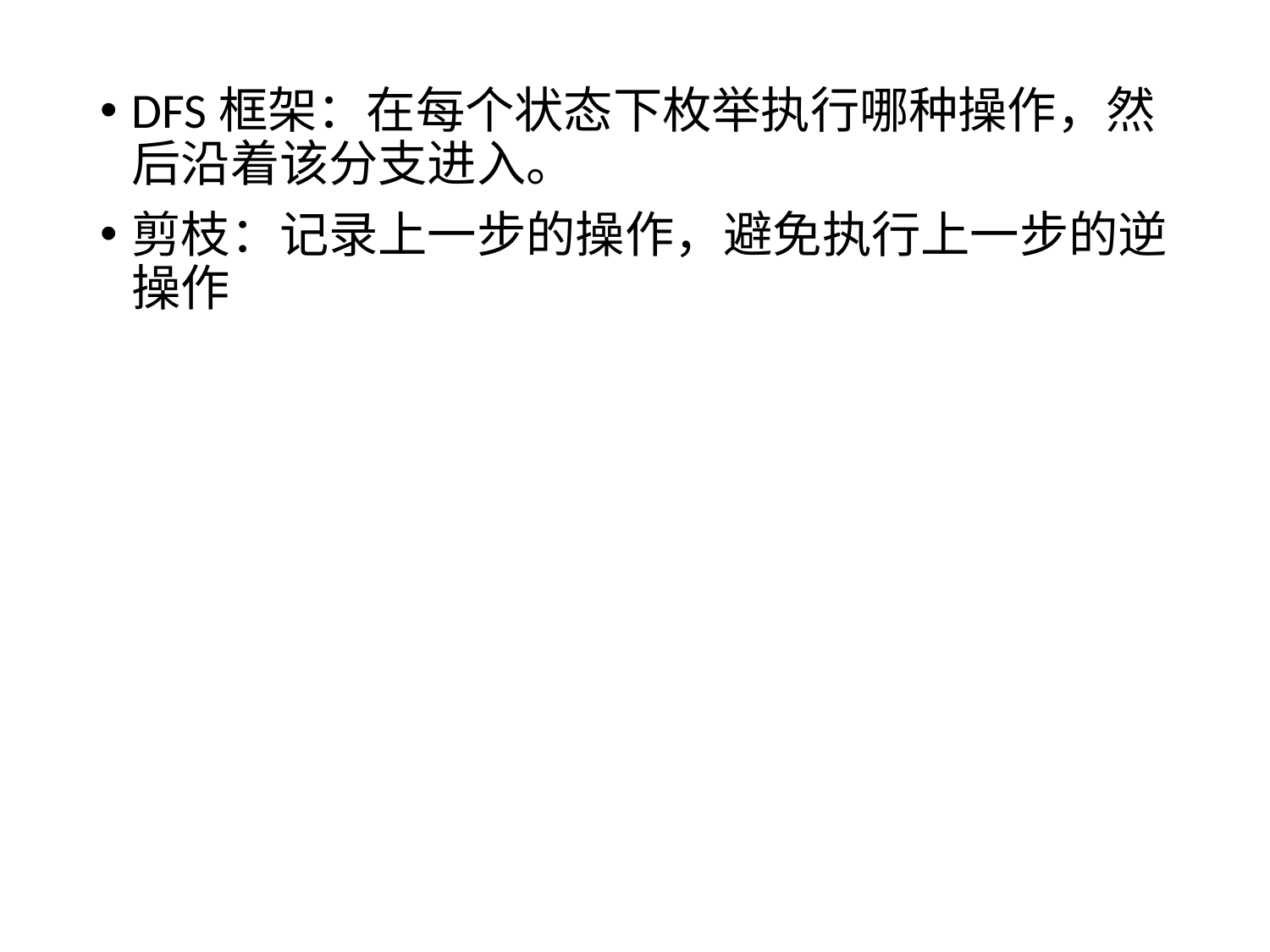

DFS框架：在每个状态下枚举执行哪种操作，然后沿着该分支进入。
剪枝：记录上一步的操作，避免执行上一步的逆操作